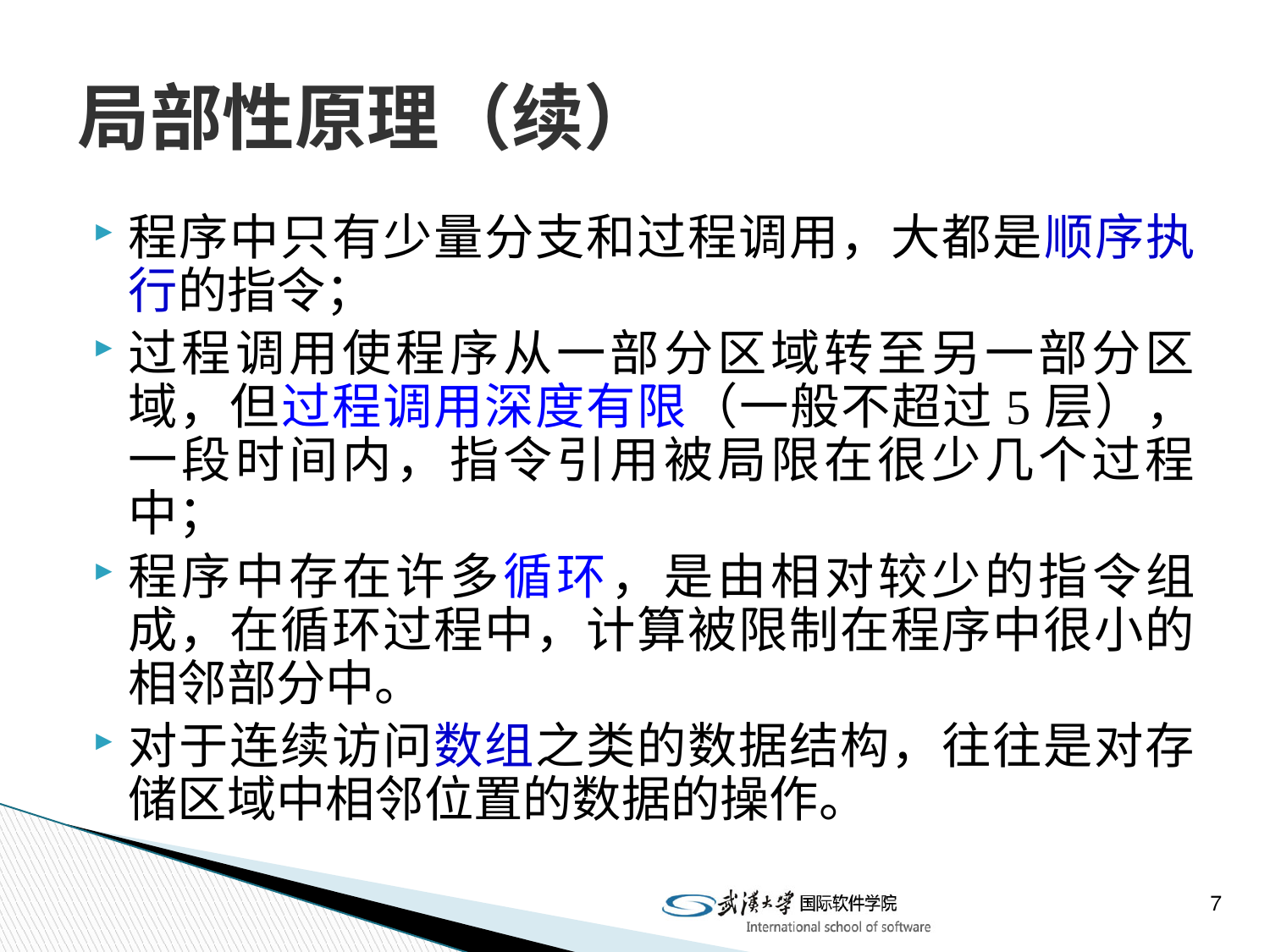

# 局部性原理（续）
程序中只有少量分支和过程调用，大都是顺序执行的指令；
过程调用使程序从一部分区域转至另一部分区域，但过程调用深度有限（一般不超过5层），一段时间内，指令引用被局限在很少几个过程中；
程序中存在许多循环，是由相对较少的指令组成，在循环过程中，计算被限制在程序中很小的相邻部分中。
对于连续访问数组之类的数据结构，往往是对存储区域中相邻位置的数据的操作。